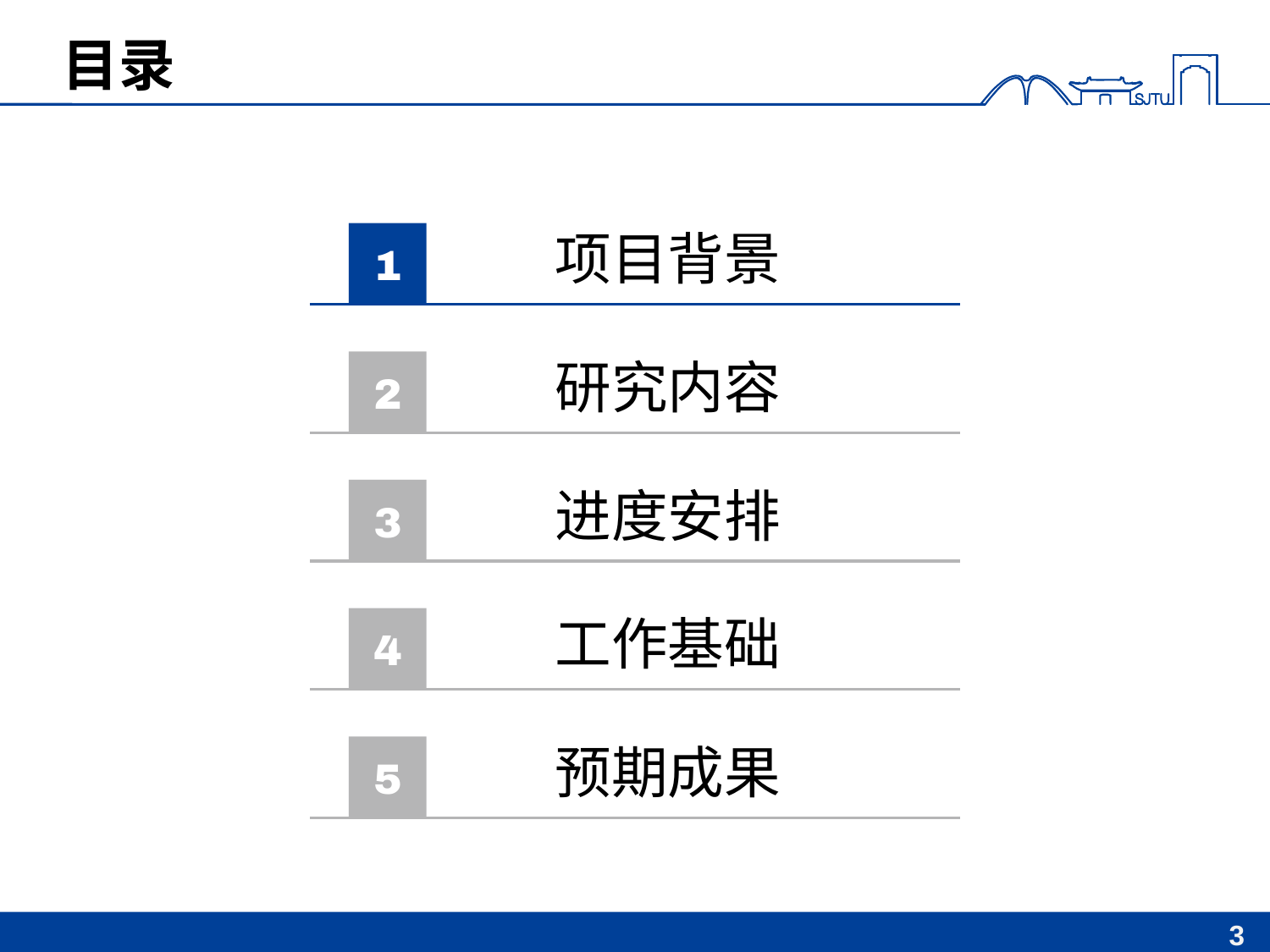

# 目录
项目背景
1

研究内容
2

进度安排
3

工作基础
4

预期成果
5